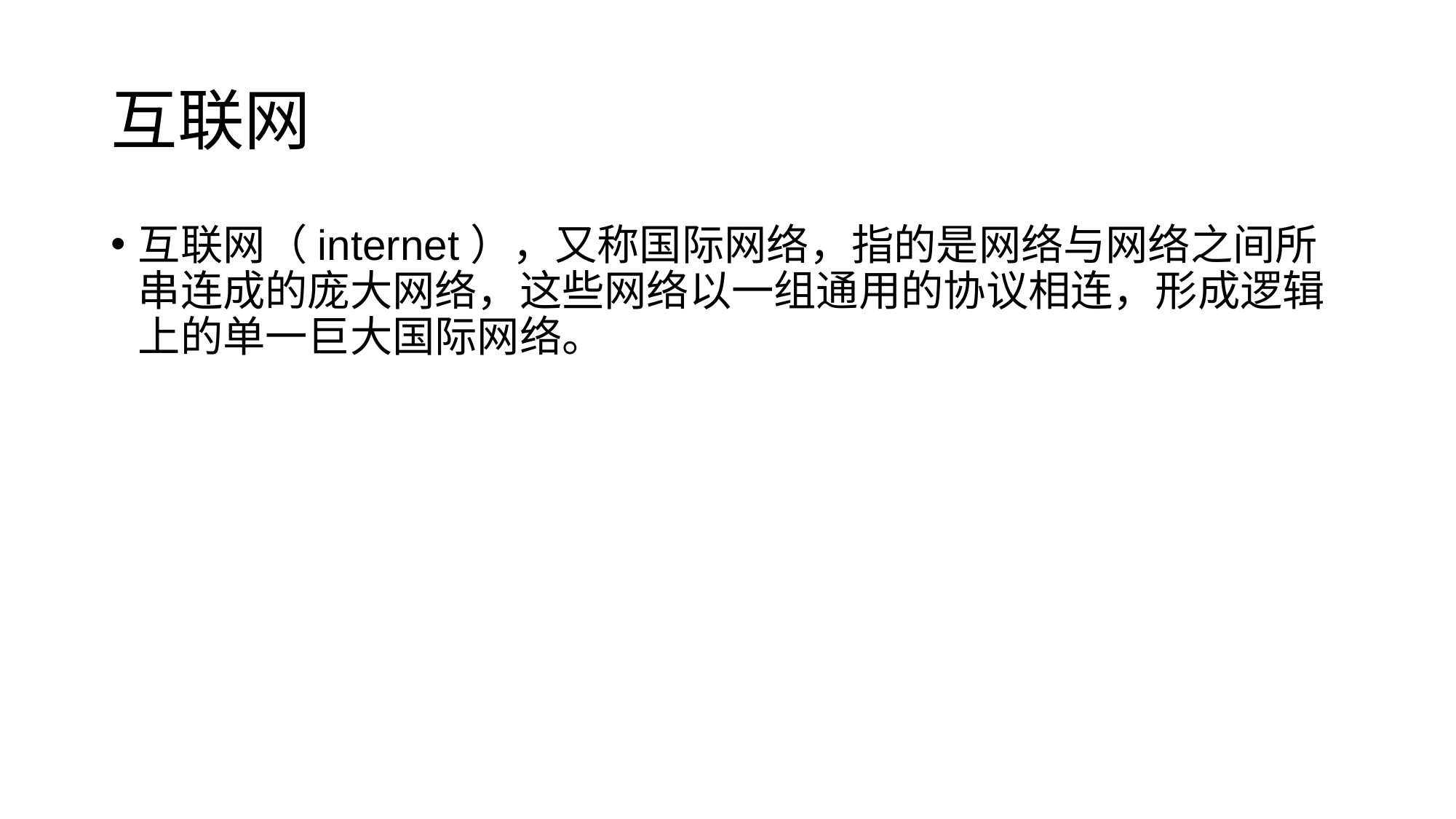

# 互联网
互联网（internet），又称国际网络，指的是网络与网络之间所串连成的庞大网络，这些网络以一组通用的协议相连，形成逻辑上的单一巨大国际网络。